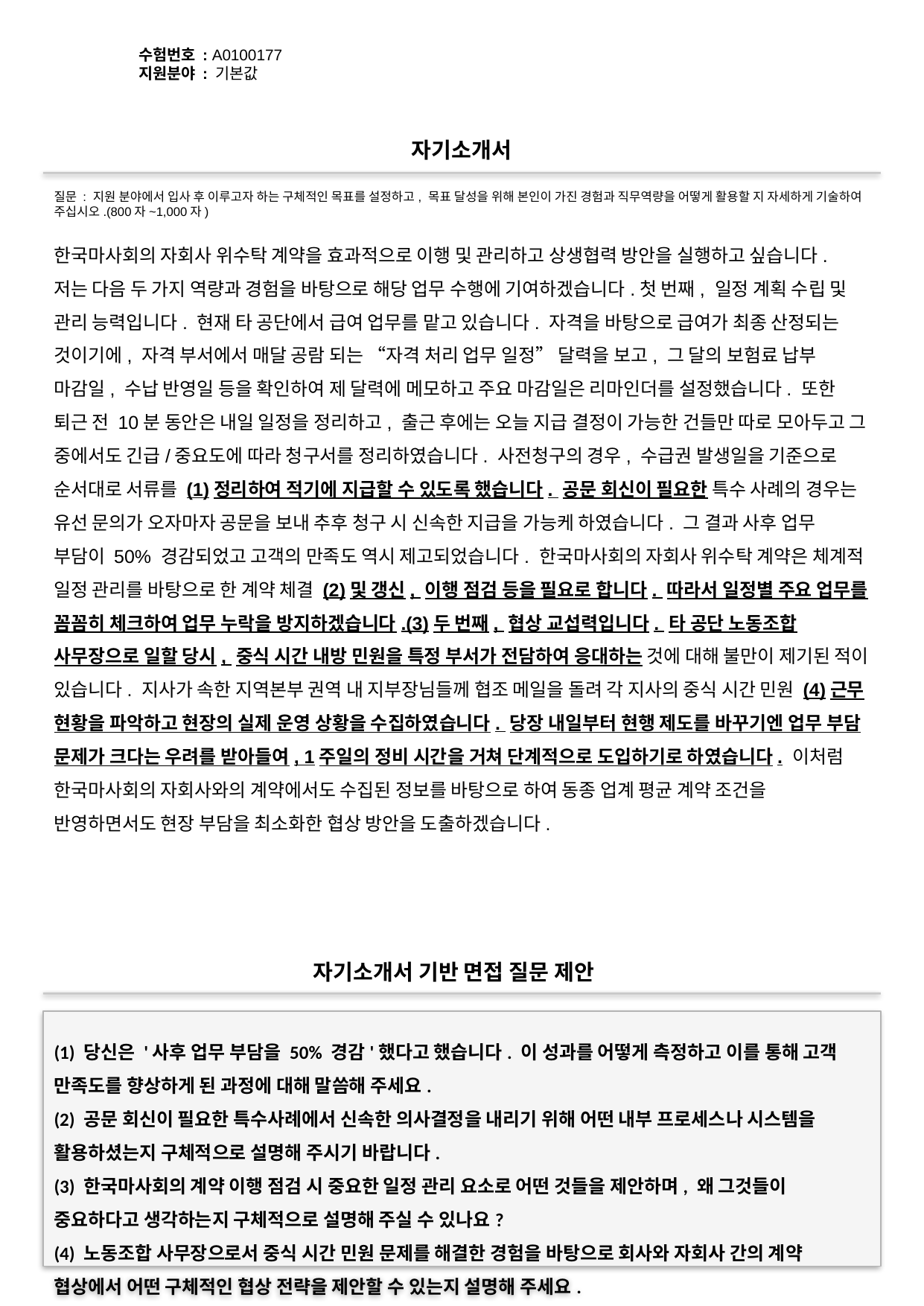

수험번호 : A0100177
지원분야 : 기본값
#

자기소개서

질문 : 지원 분야에서 입사 후 이루고자 하는 구체적인 목표를 설정하고, 목표 달성을 위해 본인이 가진 경험과 직무역량을 어떻게 활용할 지 자세하게 기술하여 주십시오.(800자~1,000자)

한국마사회의 자회사 위수탁 계약을 효과적으로 이행 및 관리하고 상생협력 방안을 실행하고 싶습니다. 저는 다음 두 가지 역량과 경험을 바탕으로 해당 업무 수행에 기여하겠습니다.첫 번째, 일정 계획 수립 및 관리 능력입니다. 현재 타 공단에서 급여 업무를 맡고 있습니다. 자격을 바탕으로 급여가 최종 산정되는 것이기에, 자격 부서에서 매달 공람 되는 “자격 처리 업무 일정” 달력을 보고, 그 달의 보험료 납부 마감일, 수납 반영일 등을 확인하여 제 달력에 메모하고 주요 마감일은 리마인더를 설정했습니다. 또한 퇴근 전 10분 동안은 내일 일정을 정리하고, 출근 후에는 오늘 지급 결정이 가능한 건들만 따로 모아두고 그 중에서도 긴급/중요도에 따라 청구서를 정리하였습니다. 사전청구의 경우, 수급권 발생일을 기준으로 순서대로 서류를 (1)정리하여 적기에 지급할 수 있도록 했습니다. 공문 회신이 필요한 특수 사례의 경우는 유선 문의가 오자마자 공문을 보내 추후 청구 시 신속한 지급을 가능케 하였습니다. 그 결과 사후 업무 부담이 50% 경감되었고 고객의 만족도 역시 제고되었습니다. 한국마사회의 자회사 위수탁 계약은 체계적 일정 관리를 바탕으로 한 계약 체결 (2)및 갱신, 이행 점검 등을 필요로 합니다. 따라서 일정별 주요 업무를 꼼꼼히 체크하여 업무 누락을 방지하겠습니다.(3)두 번째, 협상 교섭력입니다. 타 공단 노동조합 사무장으로 일할 당시, 중식 시간 내방 민원을 특정 부서가 전담하여 응대하는 것에 대해 불만이 제기된 적이 있습니다. 지사가 속한 지역본부 권역 내 지부장님들께 협조 메일을 돌려 각 지사의 중식 시간 민원 (4)근무 현황을 파악하고 현장의 실제 운영 상황을 수집하였습니다. 당장 내일부터 현행 제도를 바꾸기엔 업무 부담 문제가 크다는 우려를 받아들여, 1주일의 정비 시간을 거쳐 단계적으로 도입하기로 하였습니다. 이처럼 한국마사회의 자회사와의 계약에서도 수집된 정보를 바탕으로 하여 동종 업계 평균 계약 조건을 반영하면서도 현장 부담을 최소화한 협상 방안을 도출하겠습니다.

자기소개서 기반 면접 질문 제안

(1) 당신은 '사후 업무 부담을 50% 경감'했다고 했습니다. 이 성과를 어떻게 측정하고 이를 통해 고객 만족도를 향상하게 된 과정에 대해 말씀해 주세요.
(2) 공문 회신이 필요한 특수사례에서 신속한 의사결정을 내리기 위해 어떤 내부 프로세스나 시스템을 활용하셨는지 구체적으로 설명해 주시기 바랍니다.
(3) 한국마사회의 계약 이행 점검 시 중요한 일정 관리 요소로 어떤 것들을 제안하며, 왜 그것들이 중요하다고 생각하는지 구체적으로 설명해 주실 수 있나요?
(4) 노동조합 사무장으로서 중식 시간 민원 문제를 해결한 경험을 바탕으로 회사와 자회사 간의 계약 협상에서 어떤 구체적인 협상 전략을 제안할 수 있는지 설명해 주세요.